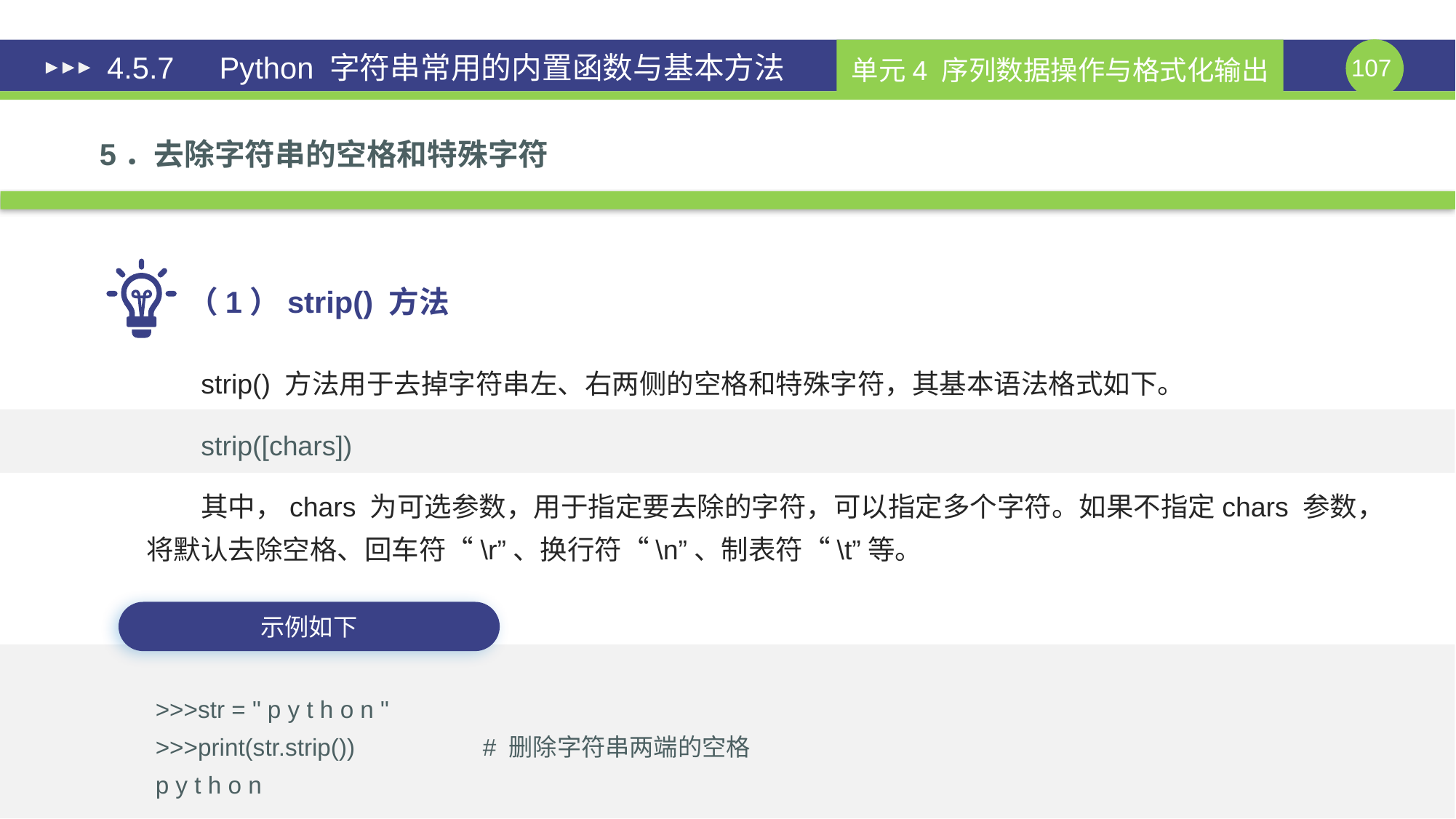

# 4.5.7　Python 字符串常用的内置函数与基本方法
5．去除字符串的空格和特殊字符

（1）strip() 方法
strip() 方法用于去掉字符串左、右两侧的空格和特殊字符，其基本语法格式如下。

strip([chars])

其中，chars 为可选参数，用于指定要去除的字符，可以指定多个字符。如果不指定chars 参数，将默认去除空格、回车符“\r”、换行符“\n”、制表符“\t”等。

示例如下

>>>str = " p y t h o n "
>>>print(str.strip()) 		# 删除字符串两端的空格
p y t h o n